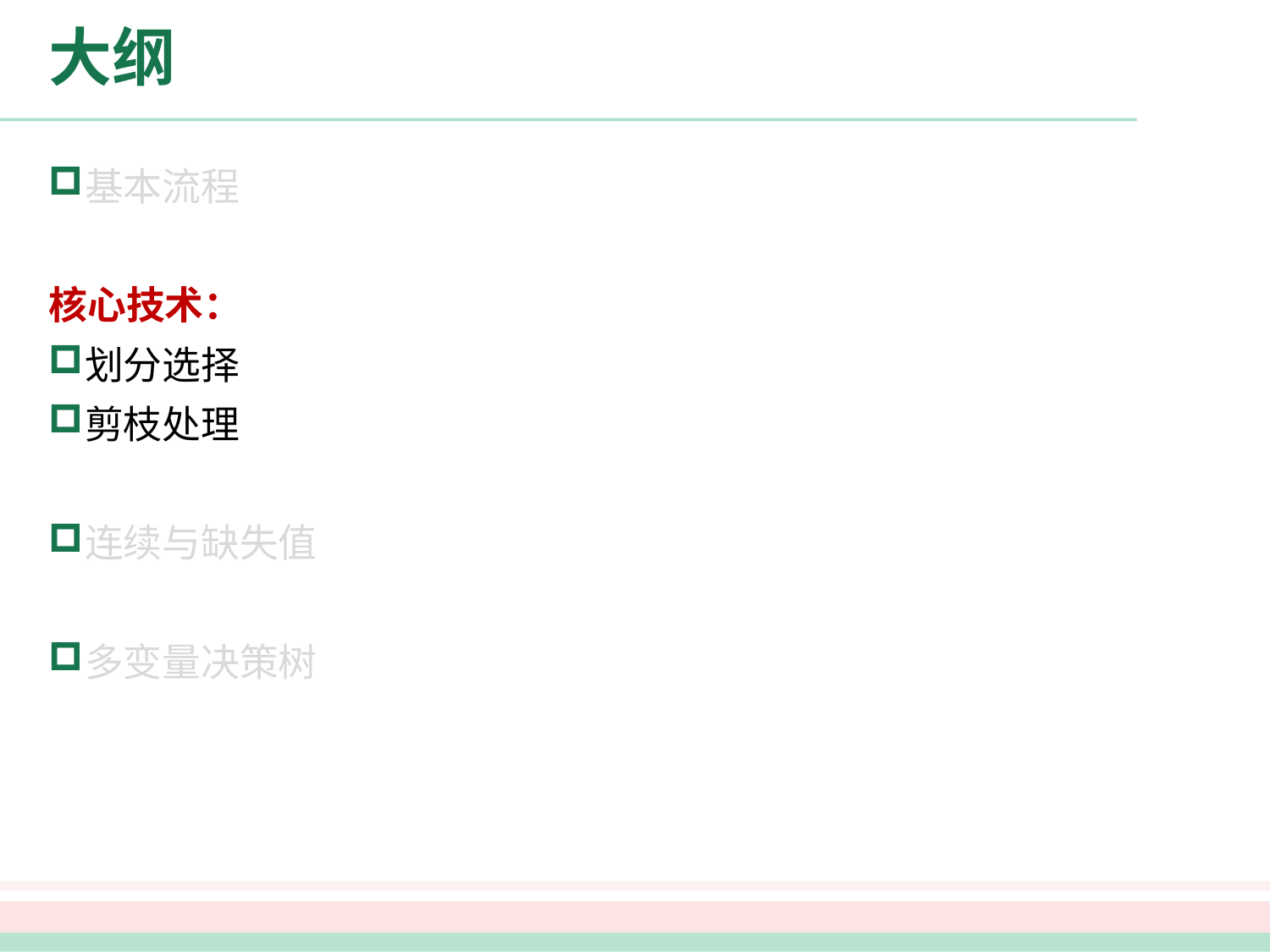

# 大纲
基本流程

核心技术：
划分选择
剪枝处理

连续与缺失值

多变量决策树